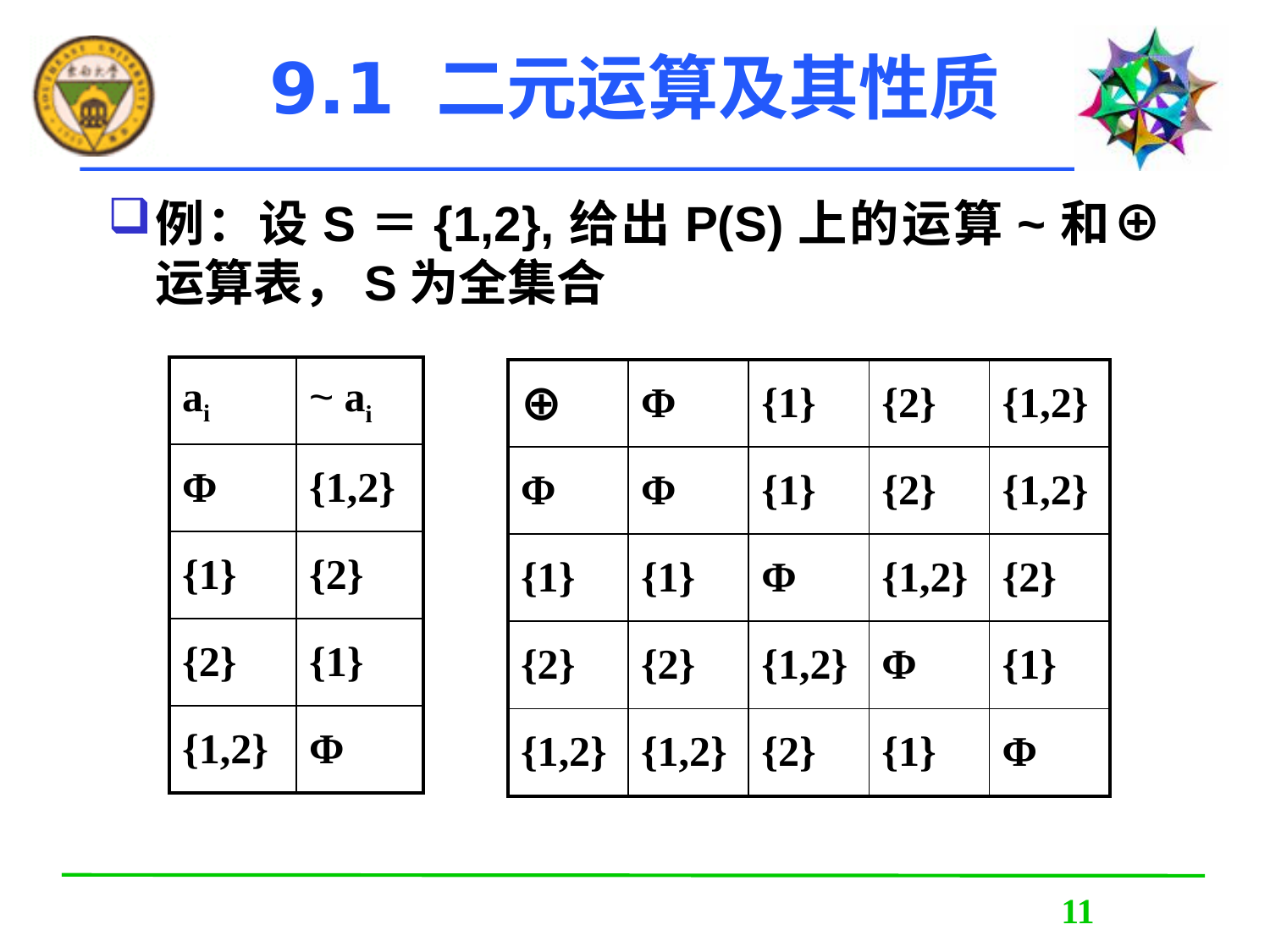

# 9.1 二元运算及其性质
例：设S＝{1,2},给出P(S)上的运算~和⊕运算表，S为全集合

| ai | ~ ai |
| --- | --- |
| Φ | {1,2} |
| {1} | {2} |
| {2} | {1} |
| {1,2} | Φ |
| ⊕ | Φ | {1} | {2} | {1,2} |
| --- | --- | --- | --- | --- |
| Φ | Φ | {1} | {2} | {1,2} |
| {1} | {1} | Φ | {1,2} | {2} |
| {2} | {2} | {1,2} | Φ | {1} |
| {1,2} | {1,2} | {2} | {1} | Φ |